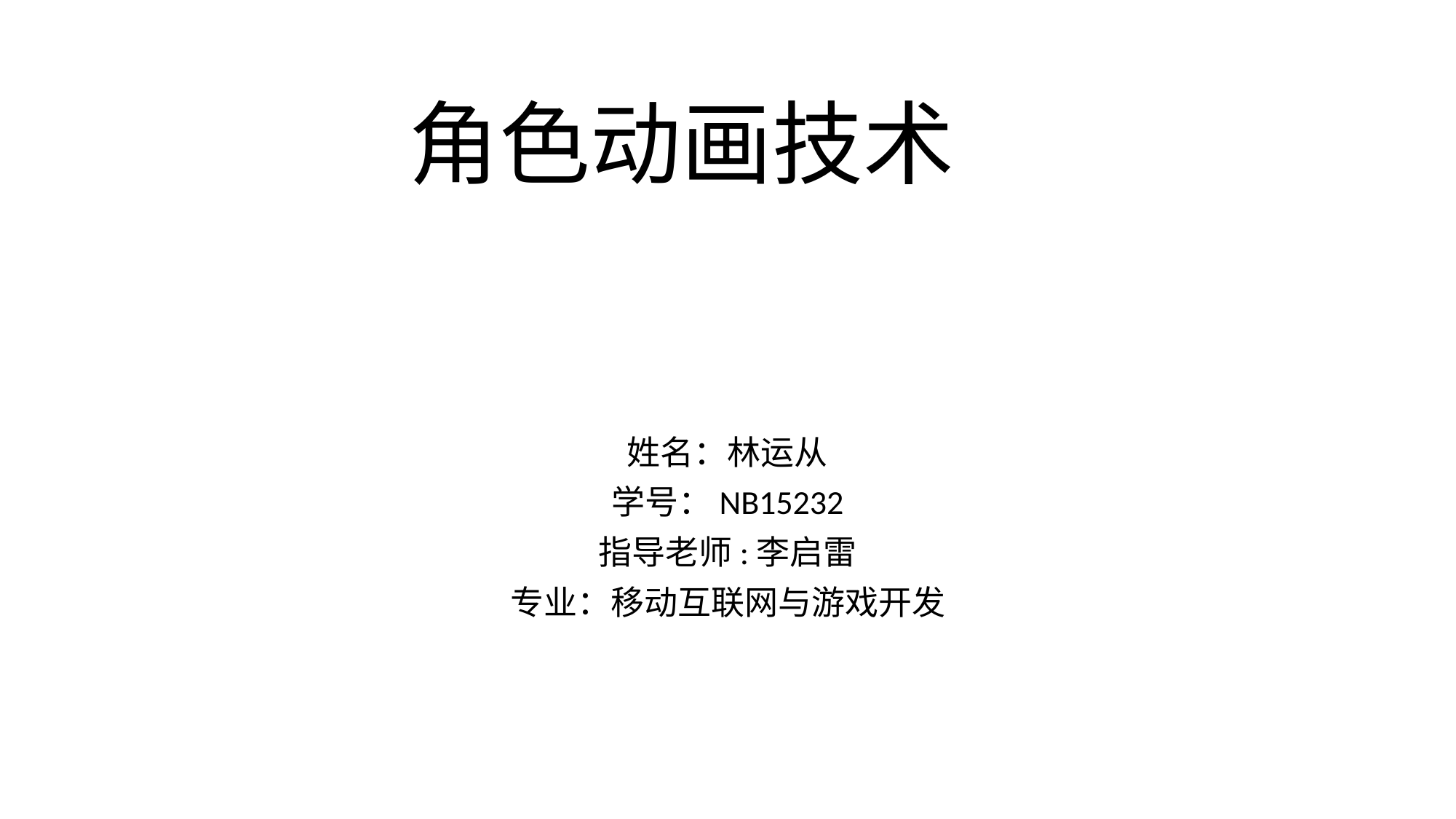

# 角色动画技术
姓名：林运从
学号：NB15232
指导老师:李启雷
专业：移动互联网与游戏开发